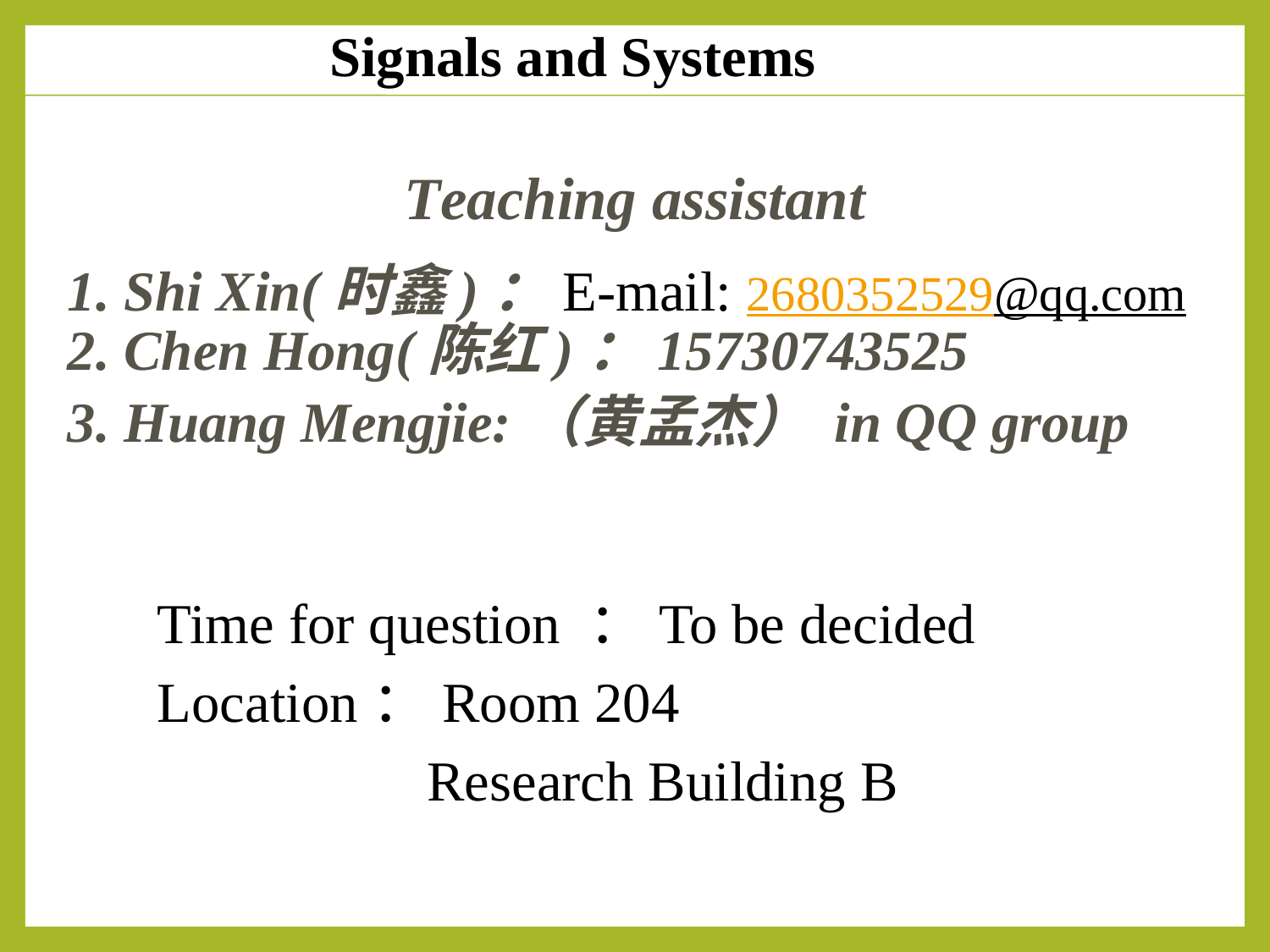

Signals and Systems

Teaching assistant
1. Shi Xin(时鑫)：E-mail: 2680352529@qq.com
2. Chen Hong(陈红)：15730743525
3. Huang Mengjie:（黄孟杰） in QQ group
Time for question ：To be decided
Location：Room 204
                   Research Building B